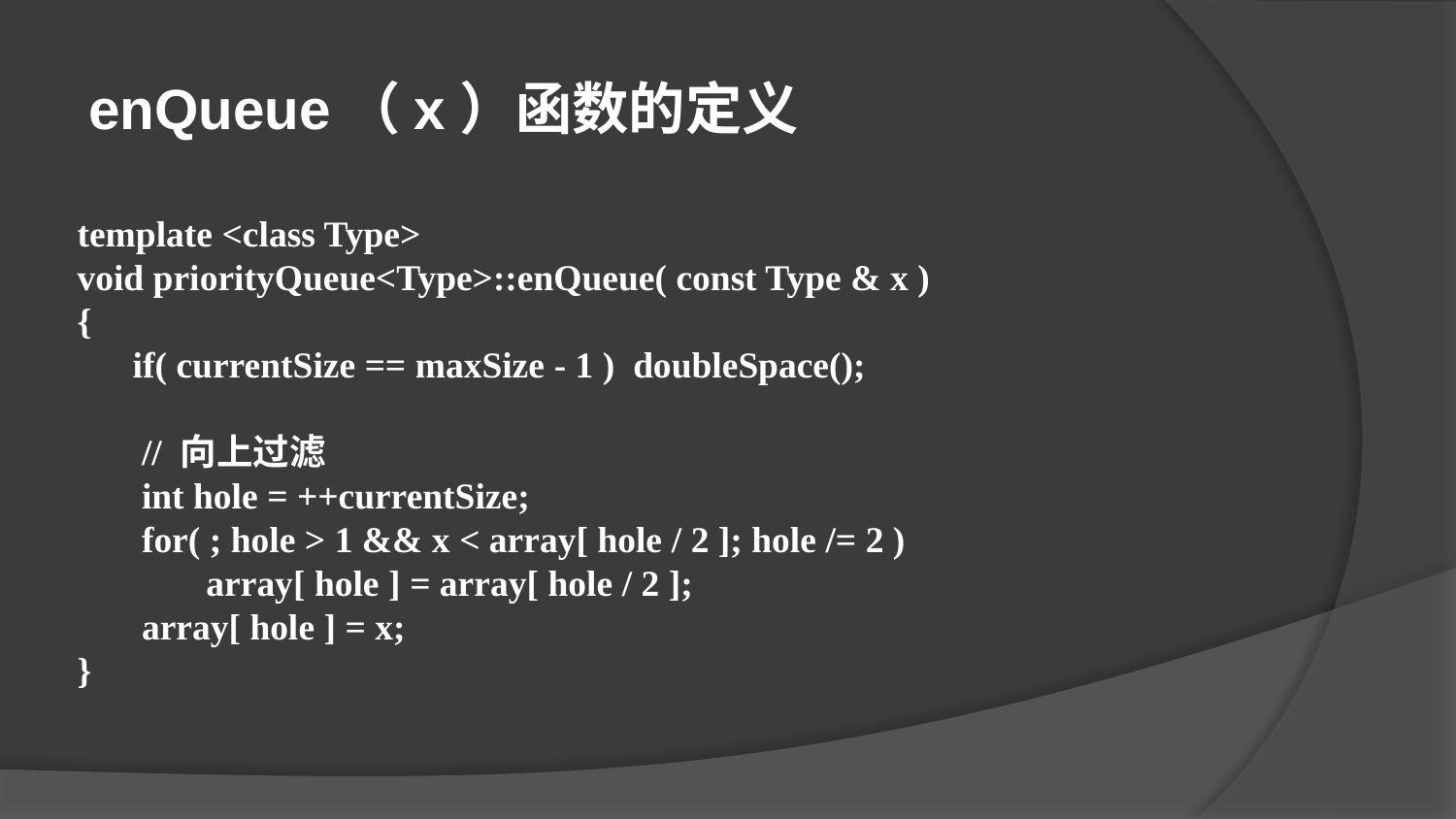

enQueue（x）函数的定义
template <class Type>
void priorityQueue<Type>::enQueue( const Type & x )
{
      if( currentSize == maxSize - 1 )  doubleSpace();

       // 向上过滤
       int hole = ++currentSize;
       for( ; hole > 1 && x < array[ hole / 2 ]; hole /= 2 )
              array[ hole ] = array[ hole / 2 ];
       array[ hole ] = x;
}